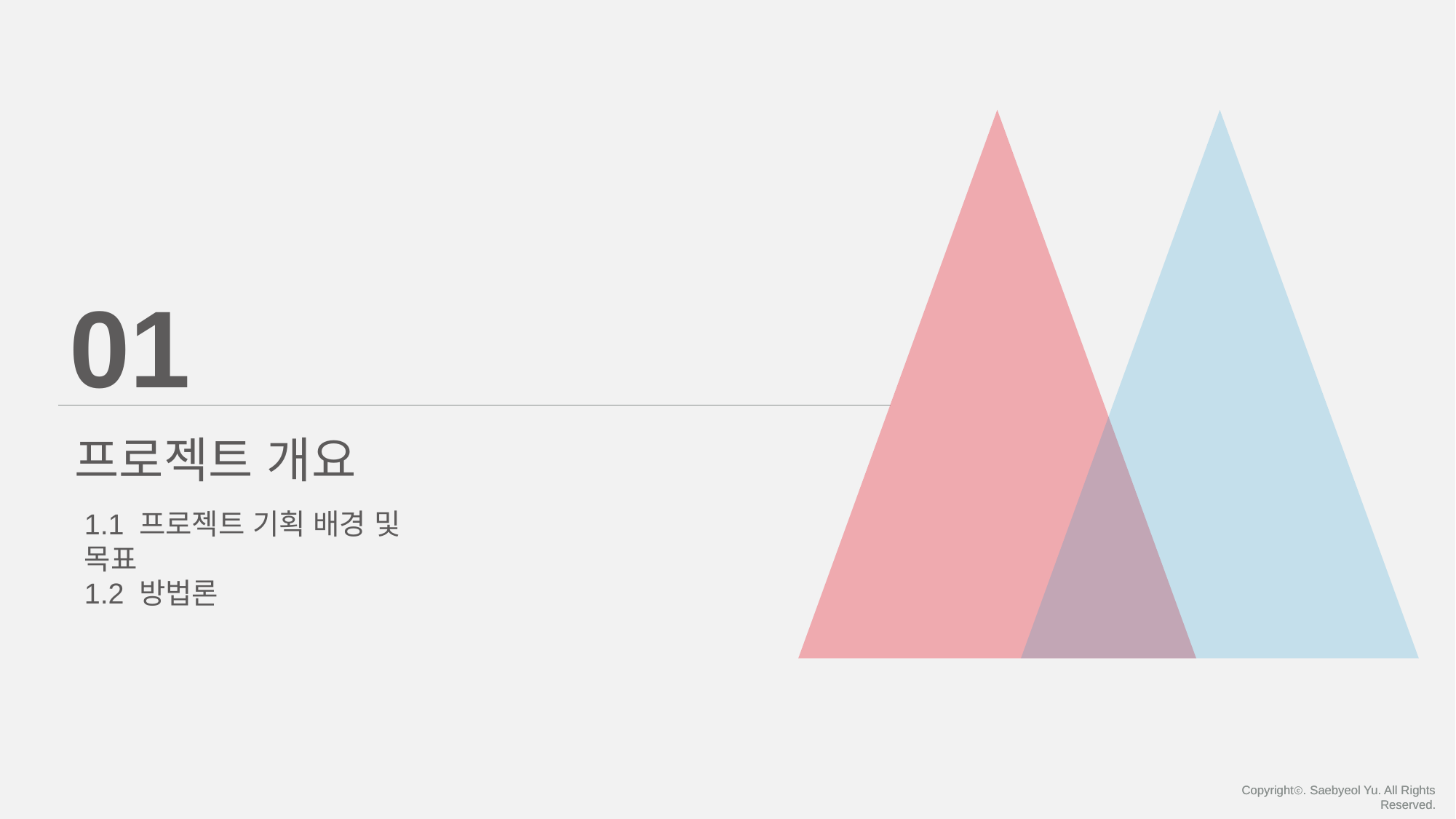

01
프로젝트 개요
1.1 프로젝트 기획 배경 및 목표
1.2 방법론
Copyrightⓒ. Saebyeol Yu. All Rights Reserved.